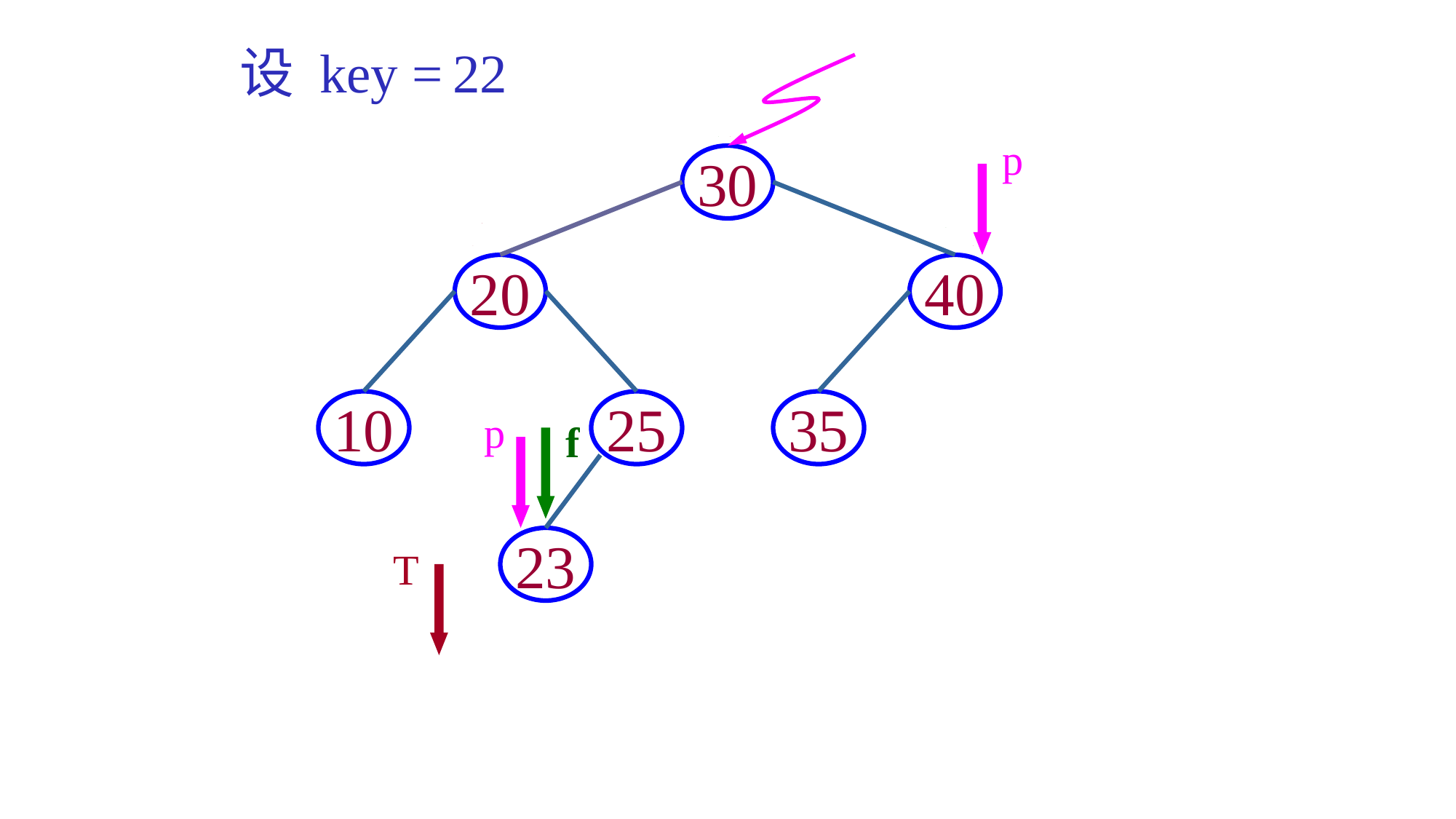

f
f

T

f
T
f
设 key = 48
22

30

20
40

10
25
35

23

f

T
f
T
p

T

T

f

p
T
f

T